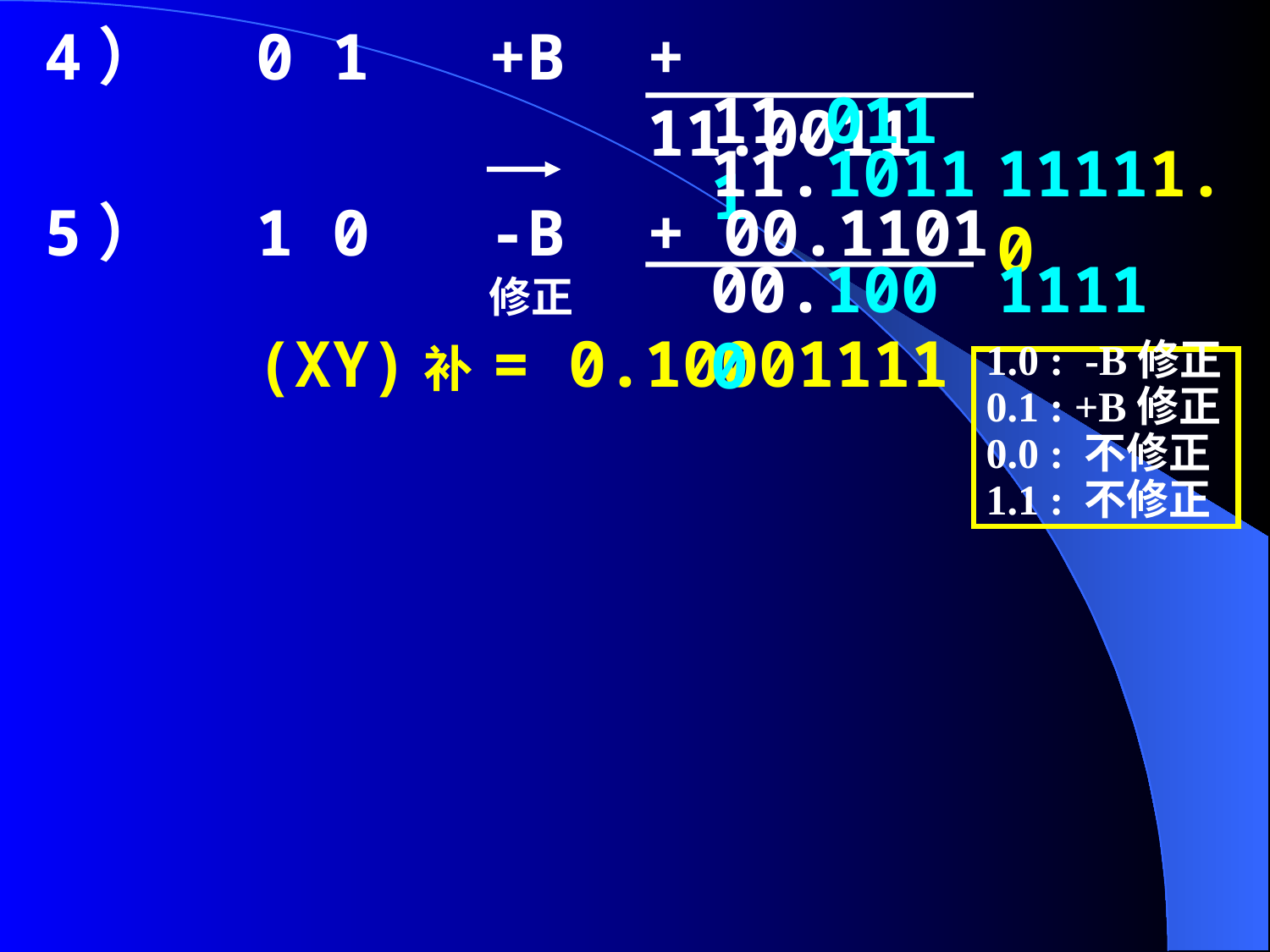

4）
0 1
+B
+ 11.0011
11.0111

11.1011
11111.0

5）
1 0
-B
+ 00.1101
00.1000
1111
修正

(XY)补 = 0.10001111
1.0 :  -B修正
0.1 : +B修正
0.0 : 不修正
1.1 : 不修正